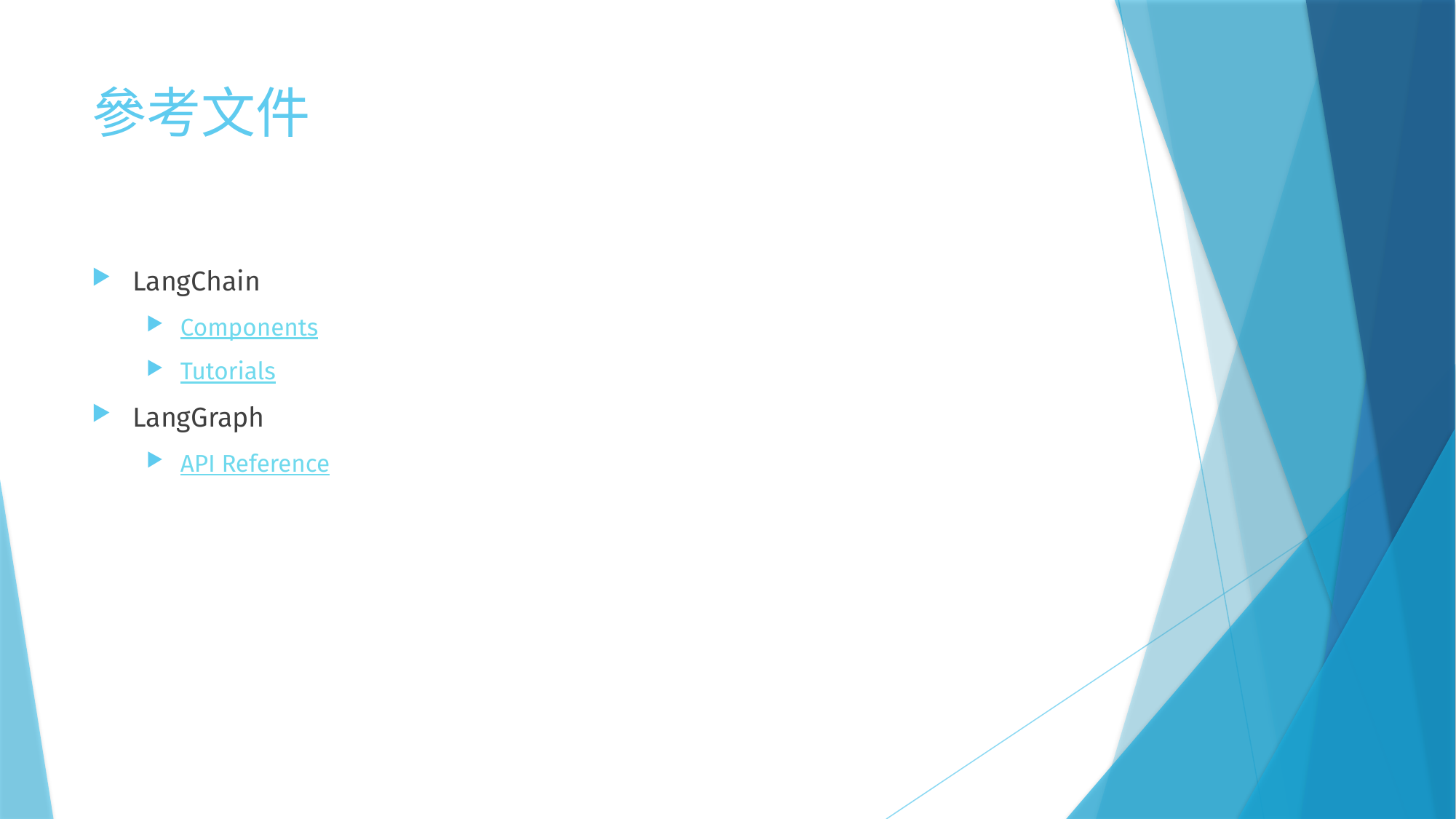

# 參考文件
LangChain
Components
Tutorials
LangGraph
API Reference